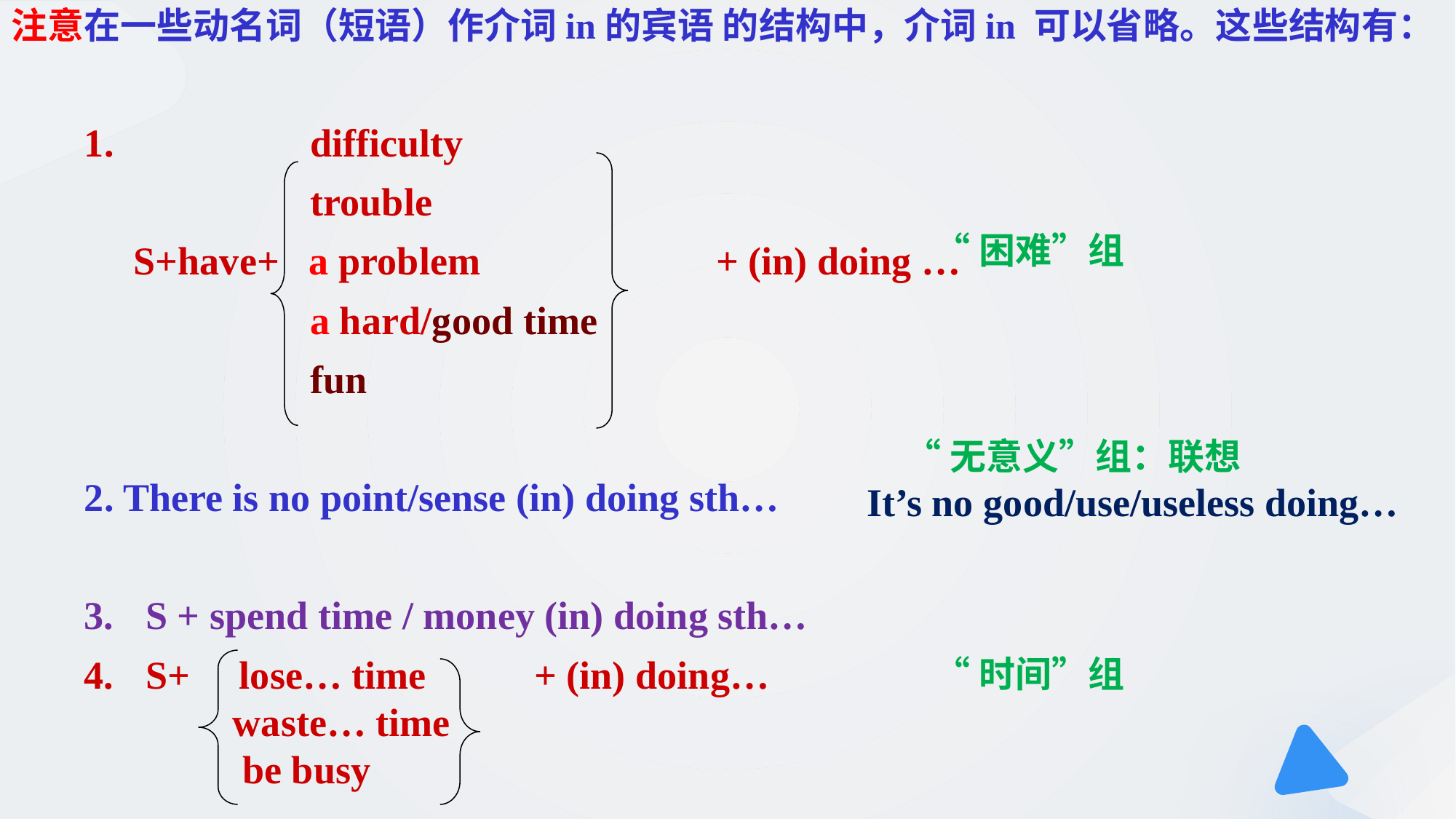

在一些动名词（短语）作介词in的宾语 的结构中，介词in 可以省略。这些结构有：

1.                    difficulty
                       trouble
     S+have+   a problem                        + (in) doing …
                       a hard/good time
                       fun

2. There is no point/sense (in) doing sth…

S + spend time / money (in) doing sth…
S+     lose… time           + (in) doing…
	    waste… time
	     be busy

注意

“困难”组
      “无意义”组：联想
 It’s no good/use/useless doing…
“时间”组